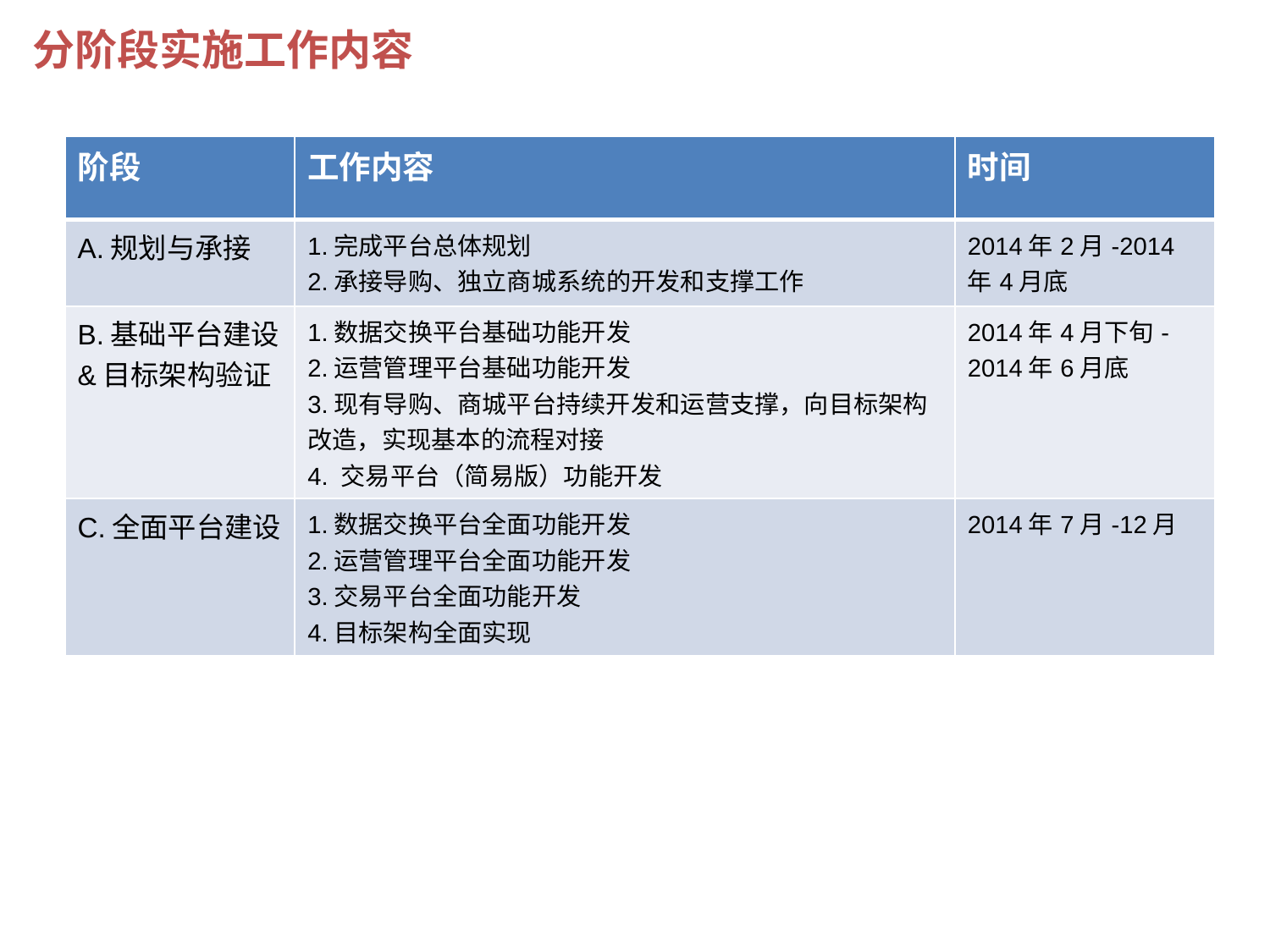

分阶段实施工作内容
| 阶段 | 工作内容 | 时间 |
| --- | --- | --- |
| A.规划与承接 | 1.完成平台总体规划 2.承接导购、独立商城系统的开发和支撑工作 | 2014年2月-2014年4月底 |
| B.基础平台建设&目标架构验证 | 1.数据交换平台基础功能开发 2.运营管理平台基础功能开发 3.现有导购、商城平台持续开发和运营支撑，向目标架构改造，实现基本的流程对接 4. 交易平台（简易版）功能开发 | 2014年4月下旬-2014年6月底 |
| C.全面平台建设 | 1.数据交换平台全面功能开发 2.运营管理平台全面功能开发 3.交易平台全面功能开发 4.目标架构全面实现 | 2014年7月-12月 |